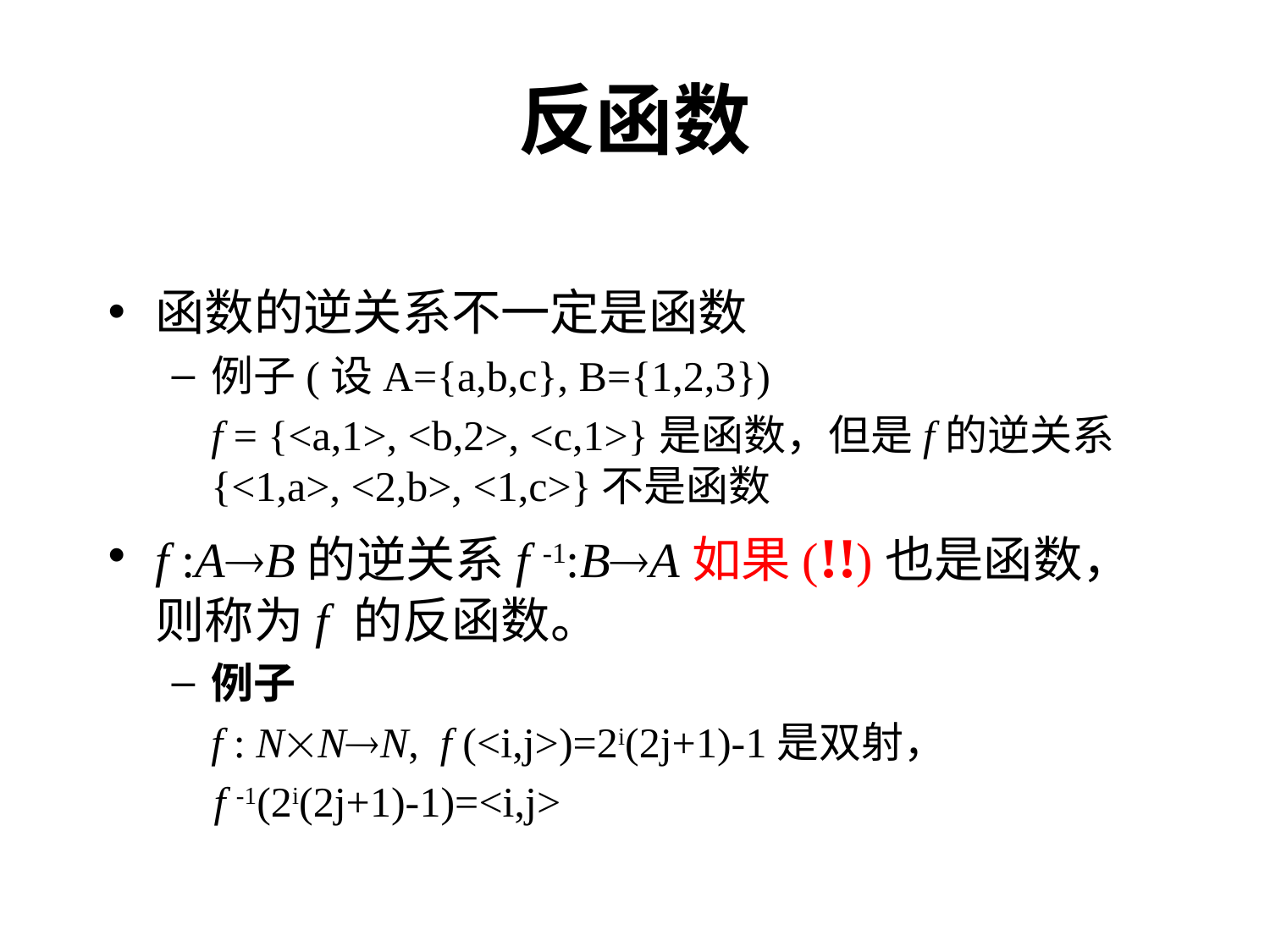

# 反函数
函数的逆关系不一定是函数
例子(设A={a,b,c}, B={1,2,3})
	f = {<a,1>, <b,2>, <c,1>}是函数，但是f的逆关系{<1,a>, <2,b>, <1,c>}不是函数
f :A→B的逆关系f -1:B→A如果(!!)也是函数，则称为f 的反函数。
例子
	f : N×N→N,  f (<i,j>)=2i(2j+1)-1是双射，
    f -1(2i(2j+1)-1)=<i,j>